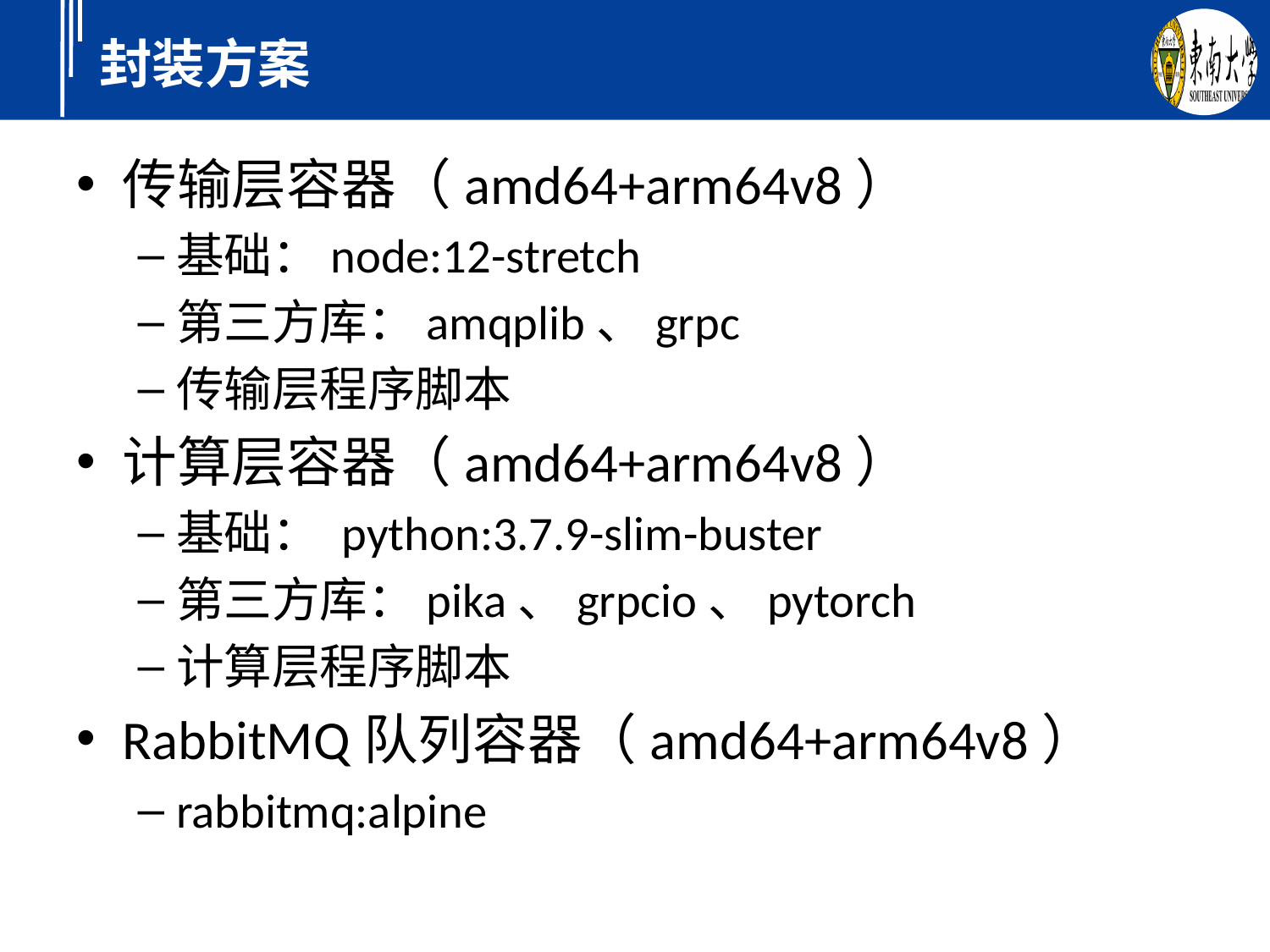

# 封装方案
传输层容器（amd64+arm64v8）
基础：node:12-stretch
第三方库：amqplib、grpc
传输层程序脚本
计算层容器（amd64+arm64v8）
基础： python:3.7.9-slim-buster
第三方库：pika、grpcio、pytorch
计算层程序脚本
RabbitMQ队列容器（amd64+arm64v8）
rabbitmq:alpine